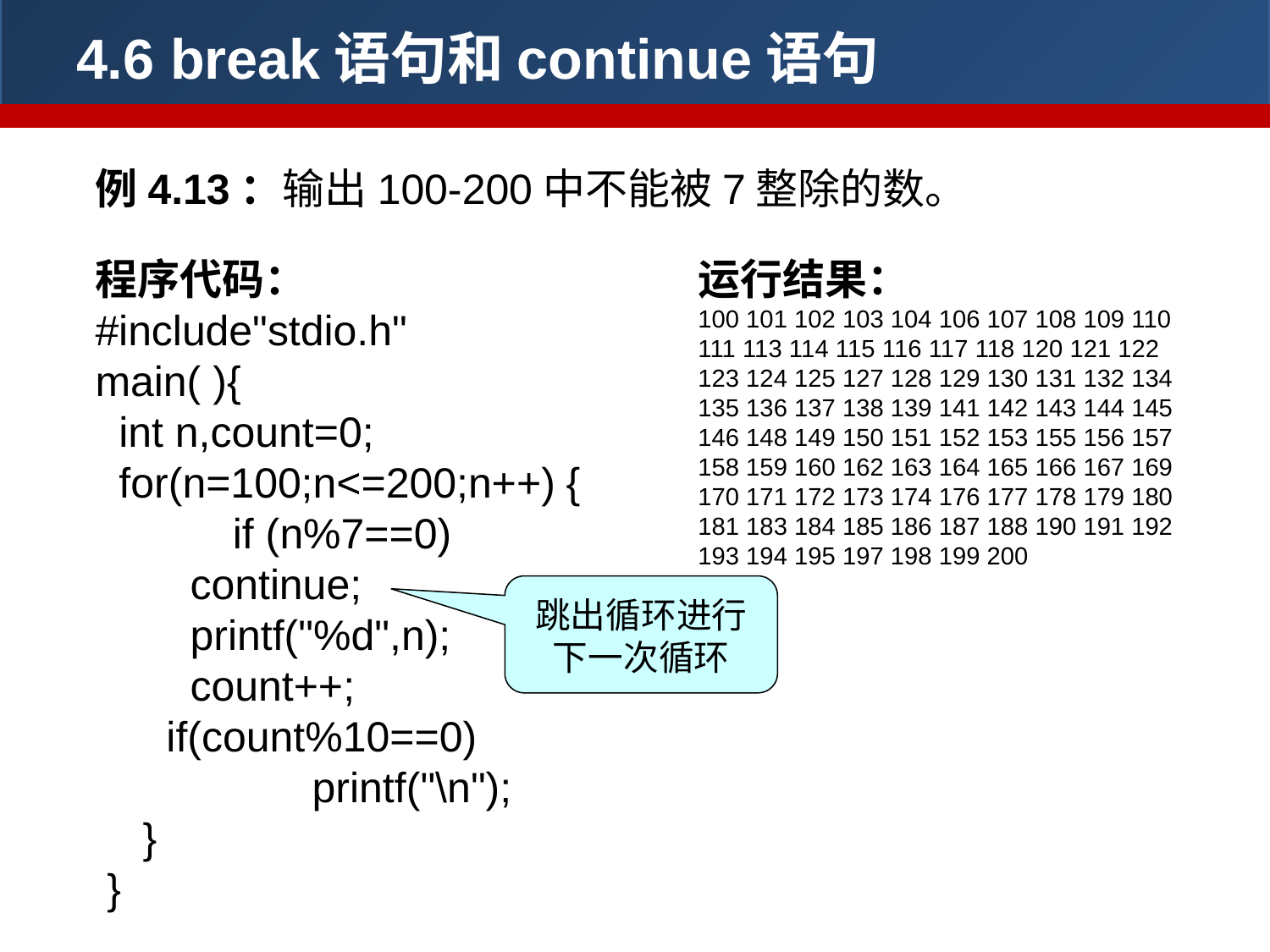

4.6 break语句和continue语句

例4.13：输出100-200中不能被7整除的数。
程序代码：
#include"stdio.h"
main( ){
  int n,count=0;
  for(n=100;n<=200;n++)	{
	    if (n%7==0)
        continue;
        printf("%d",n);
        count++;
      if(count%10==0)
		printf("\n");
    }
 }
运行结果：
100 101 102 103 104 106 107 108 109 110
111 113 114 115 116 117 118 120 121 122
123 124 125 127 128 129 130 131 132 134
135 136 137 138 139 141 142 143 144 145
146 148 149 150 151 152 153 155 156 157
158 159 160 162 163 164 165 166 167 169
170 171 172 173 174 176 177 178 179 180
181 183 184 185 186 187 188 190 191 192
193 194 195 197 198 199 200
跳出循环进行下一次循环